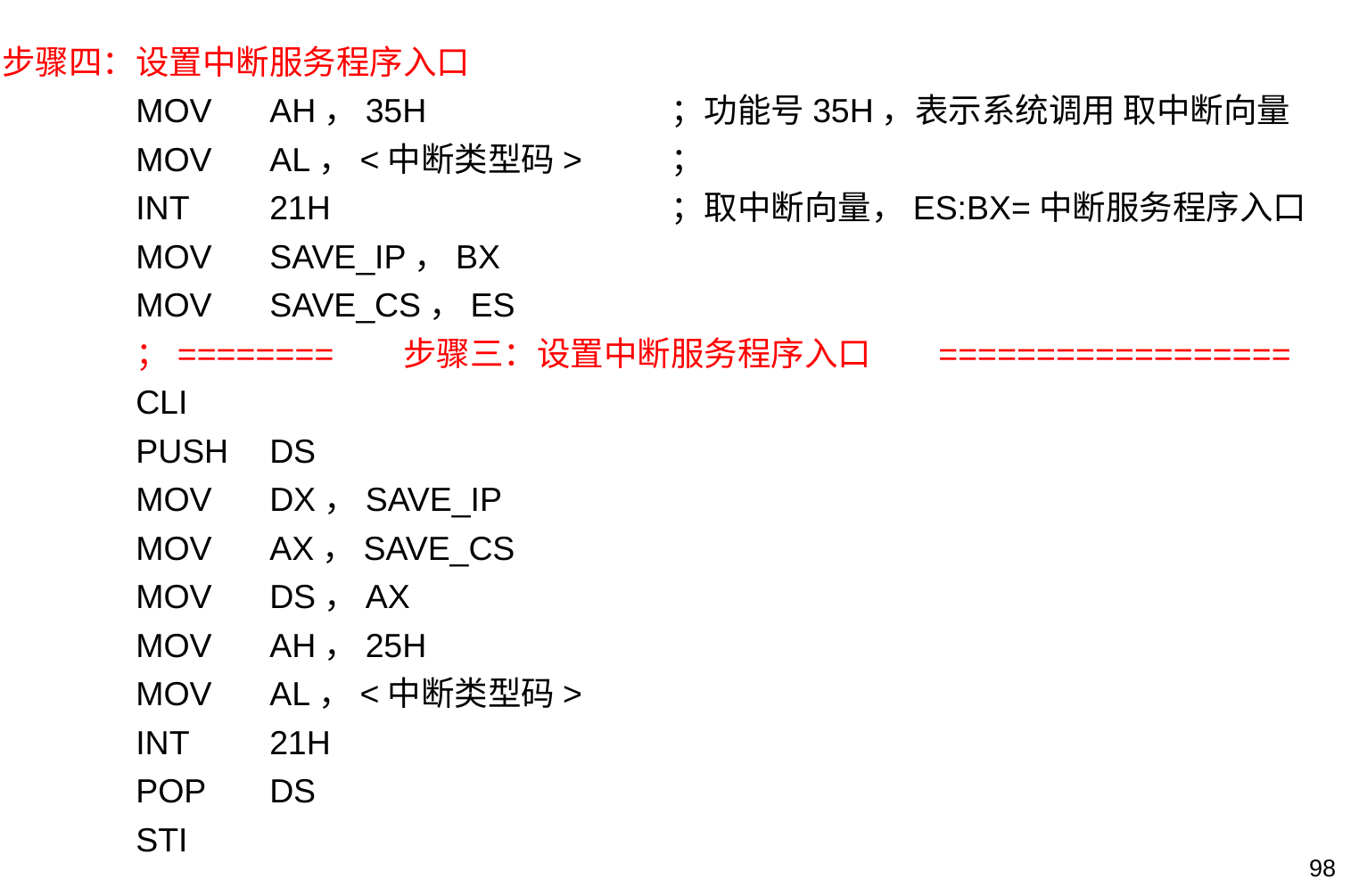

步骤四：设置中断服务程序入口
	MOV 	AH，35H		；功能号35H，表示系统调用 取中断向量
	MOV	AL，<中断类型码>	；
	INT	21H			；取中断向量，ES:BX=中断服务程序入口
	MOV	SAVE_IP，BX
	MOV	SAVE_CS，ES
	；========	步骤三：设置中断服务程序入口	==================
	CLI
	PUSH	DS
	MOV 	DX，SAVE_IP
	MOV 	AX，SAVE_CS
	MOV	DS，AX
	MOV	AH，25H
	MOV	AL，<中断类型码>
	INT	21H
	POP	DS
	STI
98